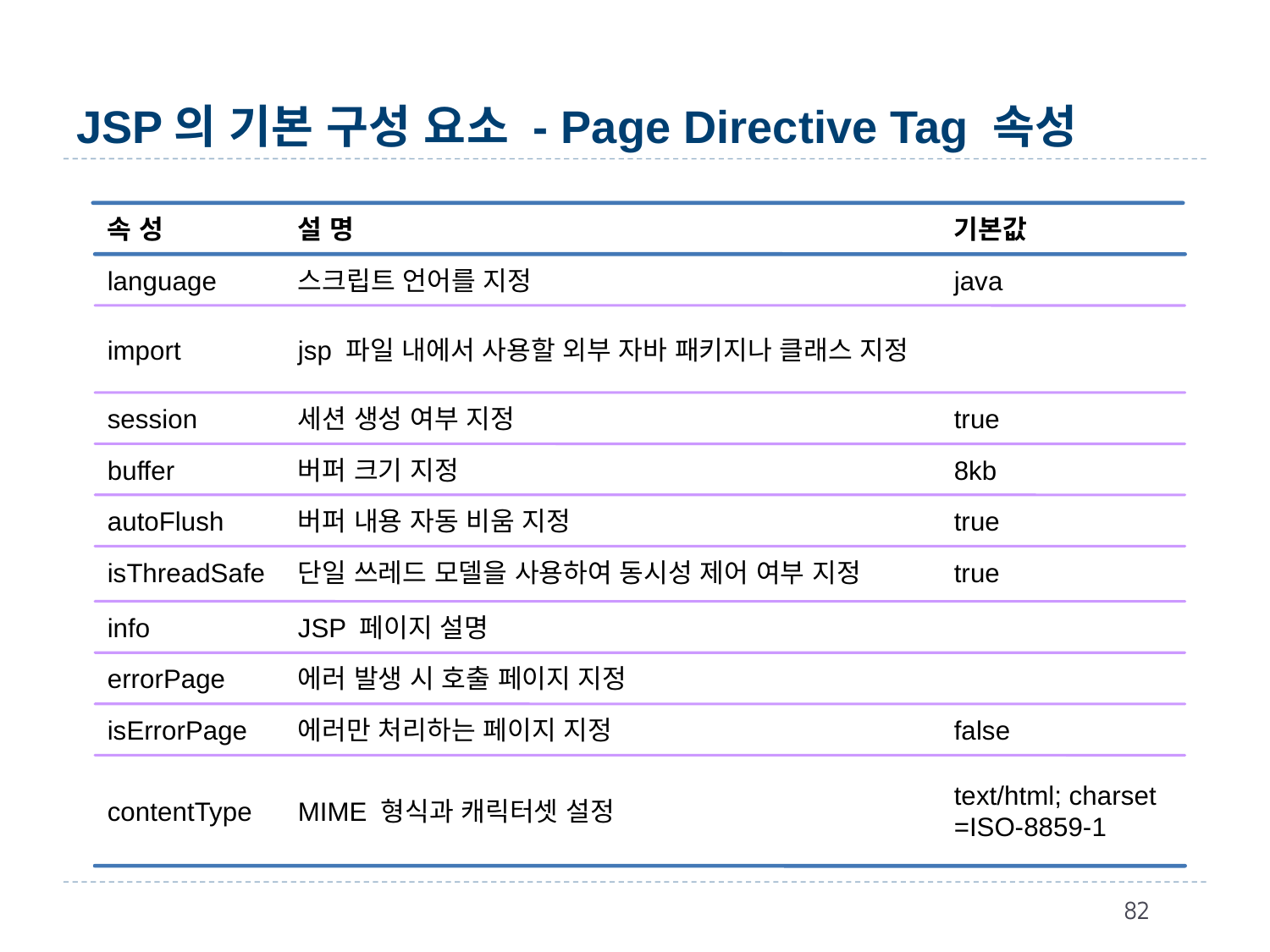

# JSP의 기본 구성 요소 - Page Directive Tag 속성

속 성
설 명
기본값
language

스크립트 언어를 지정
java
import

jsp 파일 내에서 사용할 외부 자바 패키지나 클래스 지정

session

세션 생성 여부 지정
true
buffer

버퍼 크기 지정
8kb
autoFlush

버퍼 내용 자동 비움 지정
true
isThreadSafe
단일 쓰레드 모델을 사용하여 동시성 제어 여부 지정
true

info

JSP 페이지 설명

errorPage

에러 발생 시 호출 페이지 지정

isErrorPage

에러만 처리하는 페이지 지정
false
contentType

MIME 형식과 캐릭터셋 설정
text/html; charset
=ISO-8859-1

82